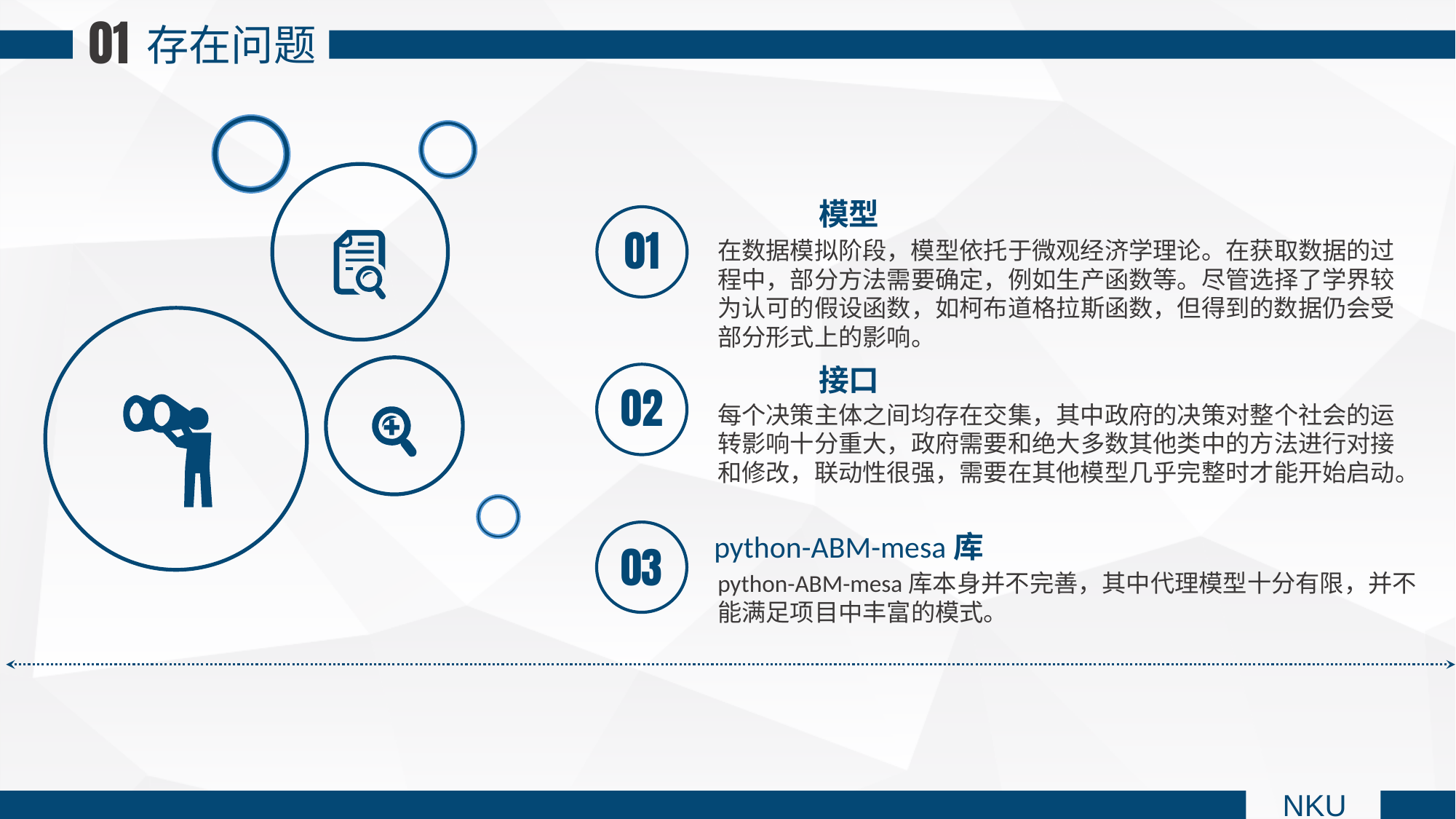

01
存在问题

模型
在数据模拟阶段，模型依托于微观经济学理论。在获取数据的过程中，部分方法需要确定，例如生产函数等。尽管选择了学界较为认可的假设函数，如柯布道格拉斯函数，但得到的数据仍会受部分形式上的影响。

01

接口
每个决策主体之间均存在交集，其中政府的决策对整个社会的运转影响十分重大，政府需要和绝大多数其他类中的方法进行对接和修改，联动性很强，需要在其他模型几乎完整时才能开始启动。

02

python-ABM-mesa库
python-ABM-mesa库本身并不完善，其中代理模型十分有限，并不能满足项目中丰富的模式。

03
NKU